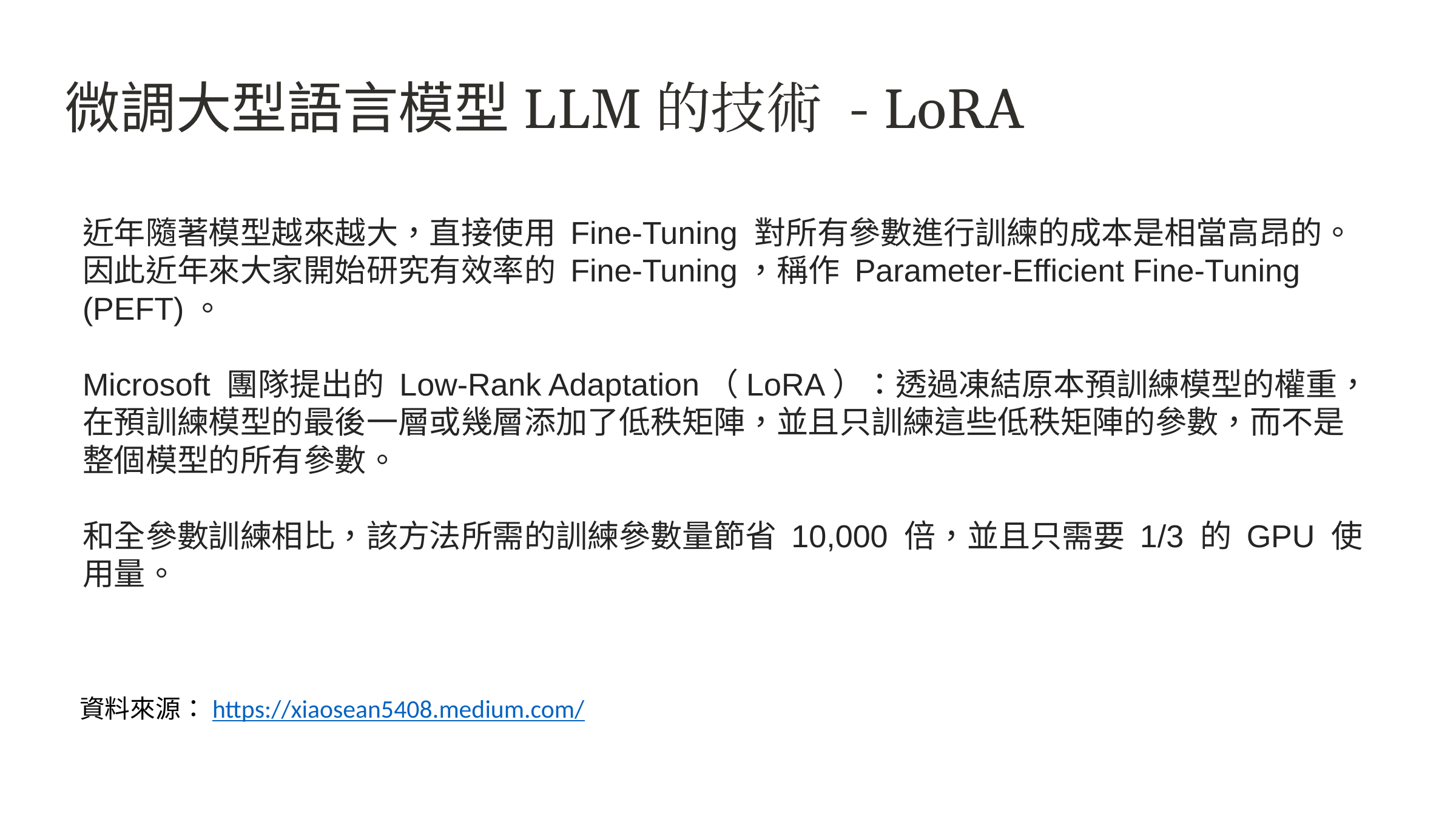

微調大型語言模型LLM的技術 - LoRA
近年隨著模型越來越大，直接使用 Fine-Tuning 對所有參數進行訓練的成本是相當高昂的。因此近年來大家開始研究有效率的 Fine-Tuning，稱作 Parameter-Efficient Fine-Tuning (PEFT)。

Microsoft 團隊提出的 Low-Rank Adaptation（LoRA）：透過凍結原本預訓練模型的權重，在預訓練模型的最後一層或幾層添加了低秩矩陣，並且只訓練這些低秩矩陣的參數，而不是整個模型的所有參數。

和全參數訓練相比，該方法所需的訓練參數量節省 10,000 倍，並且只需要 1/3 的 GPU 使用量。
資料來源：https://xiaosean5408.medium.com/